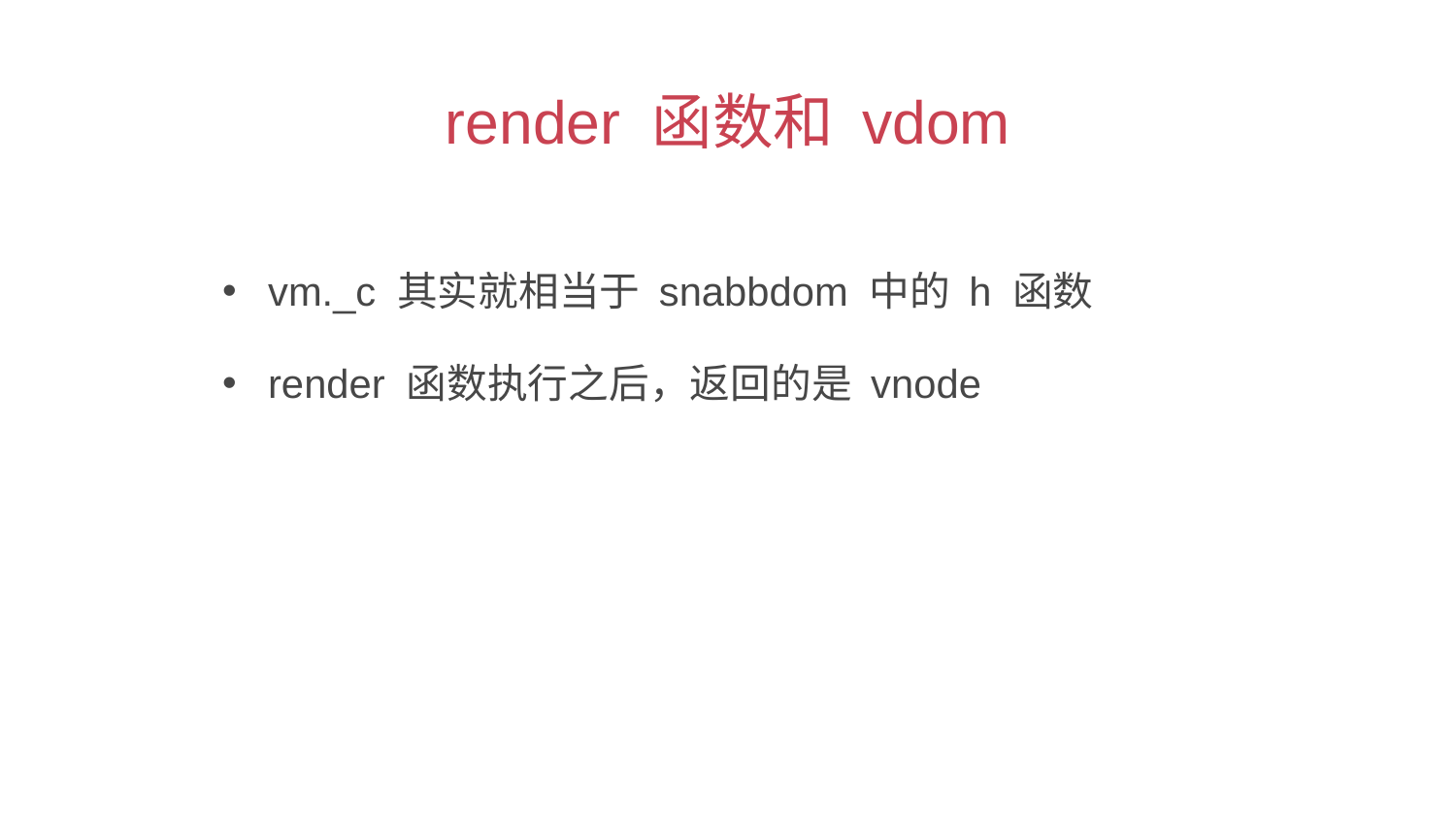

render 函数和 vdom
 vm._c 其实就相当于 snabbdom 中的 h 函数
 render 函数执行之后，返回的是 vnode